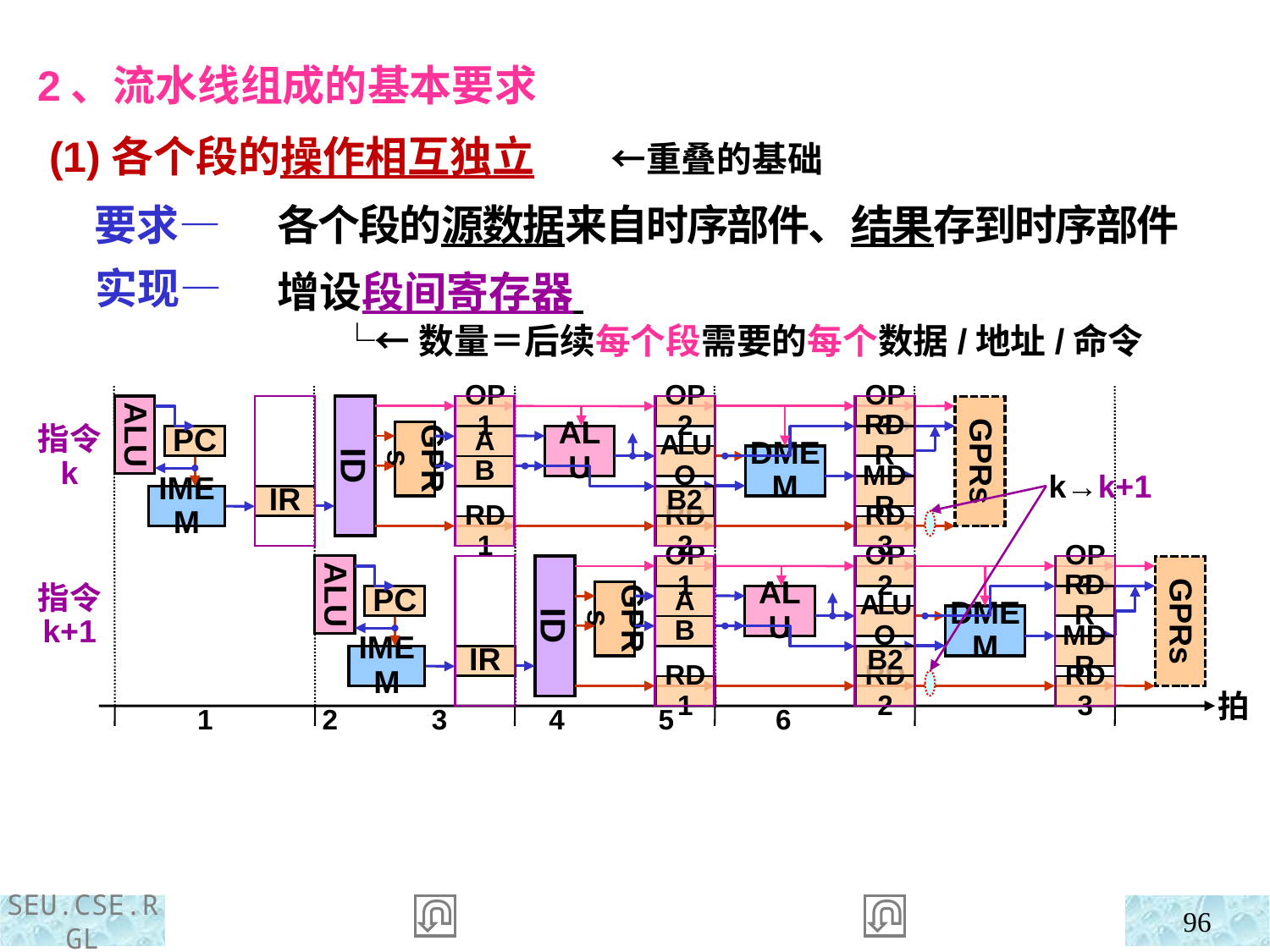

2、流水线组成的基本要求
 (1)各个段的操作相互独立        ←重叠的基础
      要求—
     实现—
各个段的源数据来自时序部件、结果存到时序部件
增设段间寄存器
       └←数量＝后续每个段需要的每个数据/地址/命令
拍
1              2            3             4            5             6
ALU
ID
GPRs
GPRs
ALU
PC
A
DMEM
ALUO
B
IR
IMEM
指令
k
ALU
ID
GPRs
GPRs
ALU
PC
A
DMEM
ALUO
B
IR
IMEM
指令
k+1

OP1
OP2
OP3
RDR
MDR
B2
RD1
RD2
RD3
OP1
OP2
OP3
RDR
MDR
B2
RD1
RD2
RD3
k→k+1

96